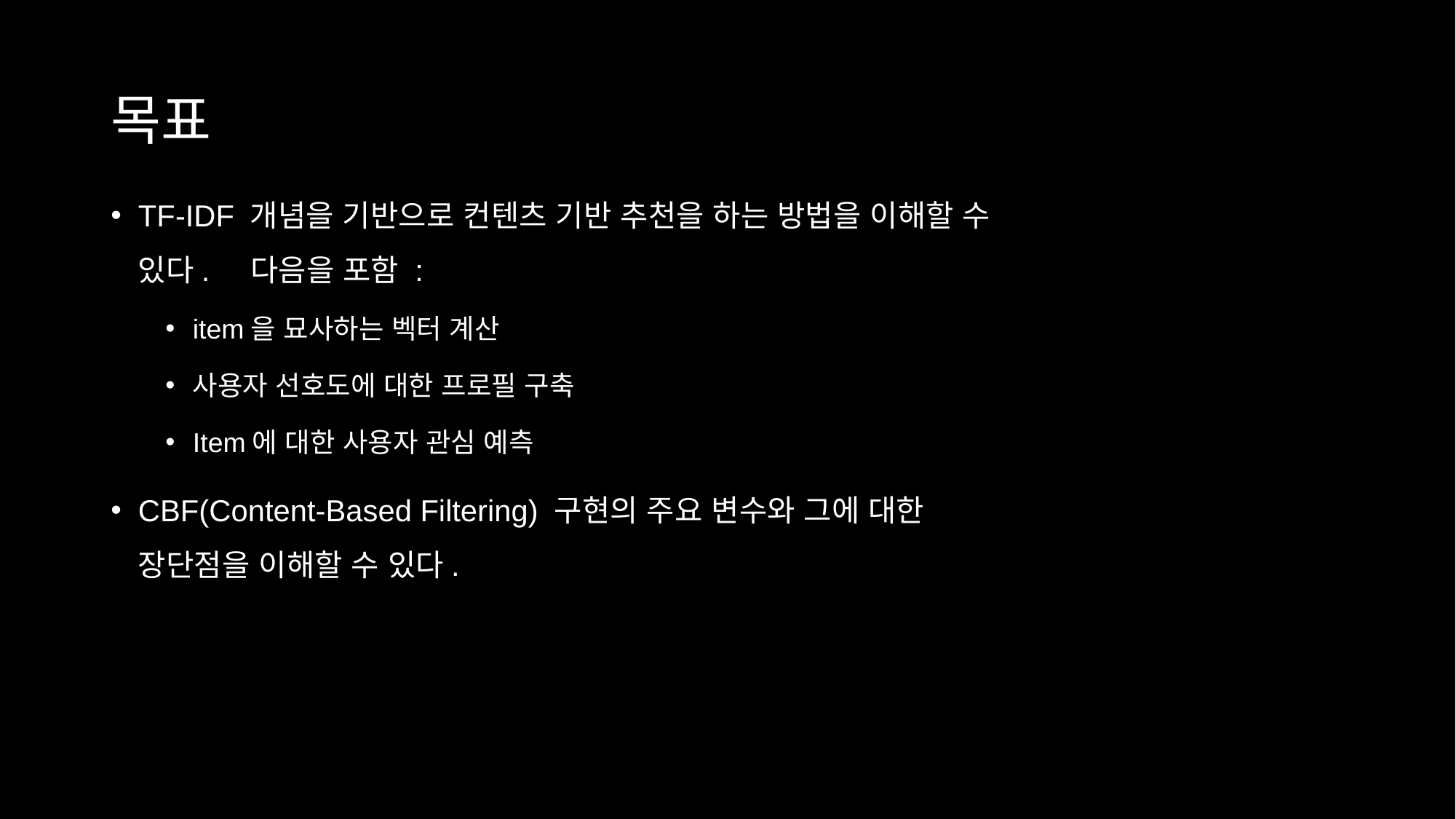

# 목표
TF-IDF 개념을 기반으로 컨텐츠 기반 추천을 하는 방법을 이해할 수 있다.    다음을 포함 :
item을 묘사하는 벡터 계산
사용자 선호도에 대한 프로필 구축
Item에 대한 사용자 관심 예측
CBF(Content-Based Filtering) 구현의 주요 변수와 그에 대한 장단점을 이해할 수 있다.